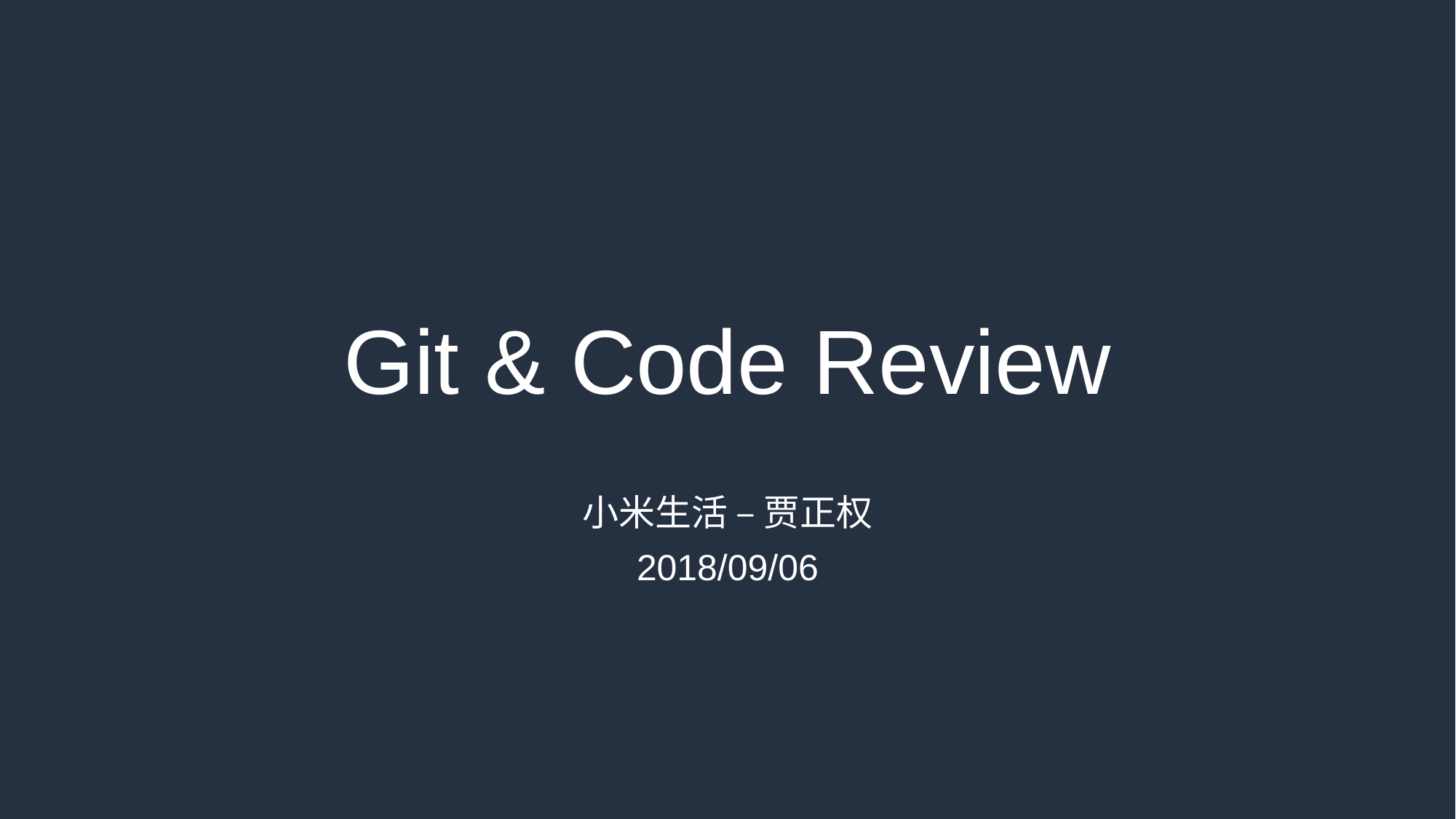

# Git & Code Review

小米生活 – 贾正权
2018/09/06